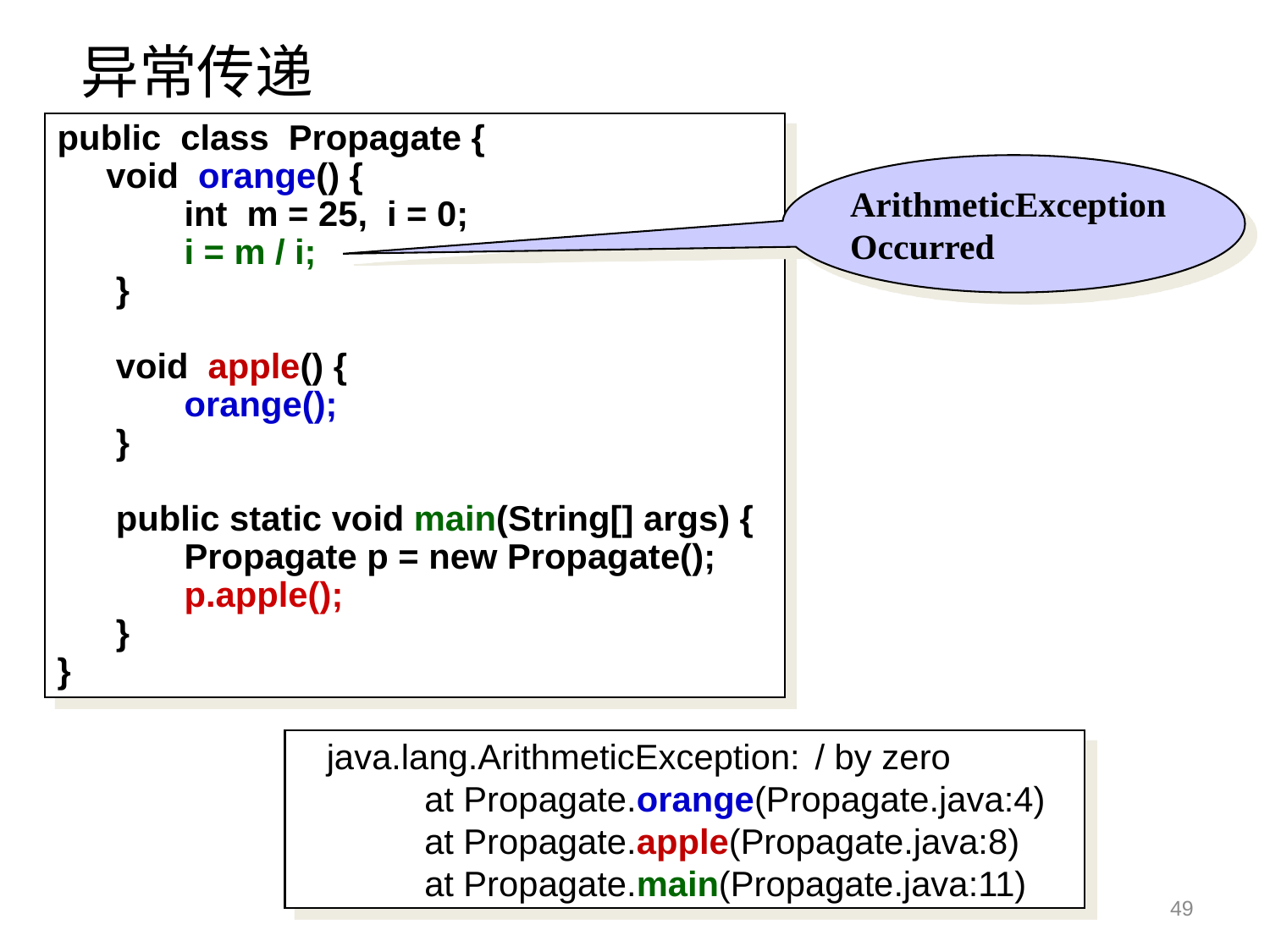

# 异常传递
public  class  Propagate {
     void  orange() {
	int  m = 25,  i = 0;
	i = m / i;
      }

      void  apple() {
	orange();
      }

      public static void main(String[] args) {
	Propagate p = new Propagate();
	p.apple();
      }
}
ArithmeticException Occurred
   java.lang.ArithmeticException:	 / by zero
	at Propagate.orange(Propagate.java:4)
	at Propagate.apple(Propagate.java:8)
	at Propagate.main(Propagate.java:11)
49